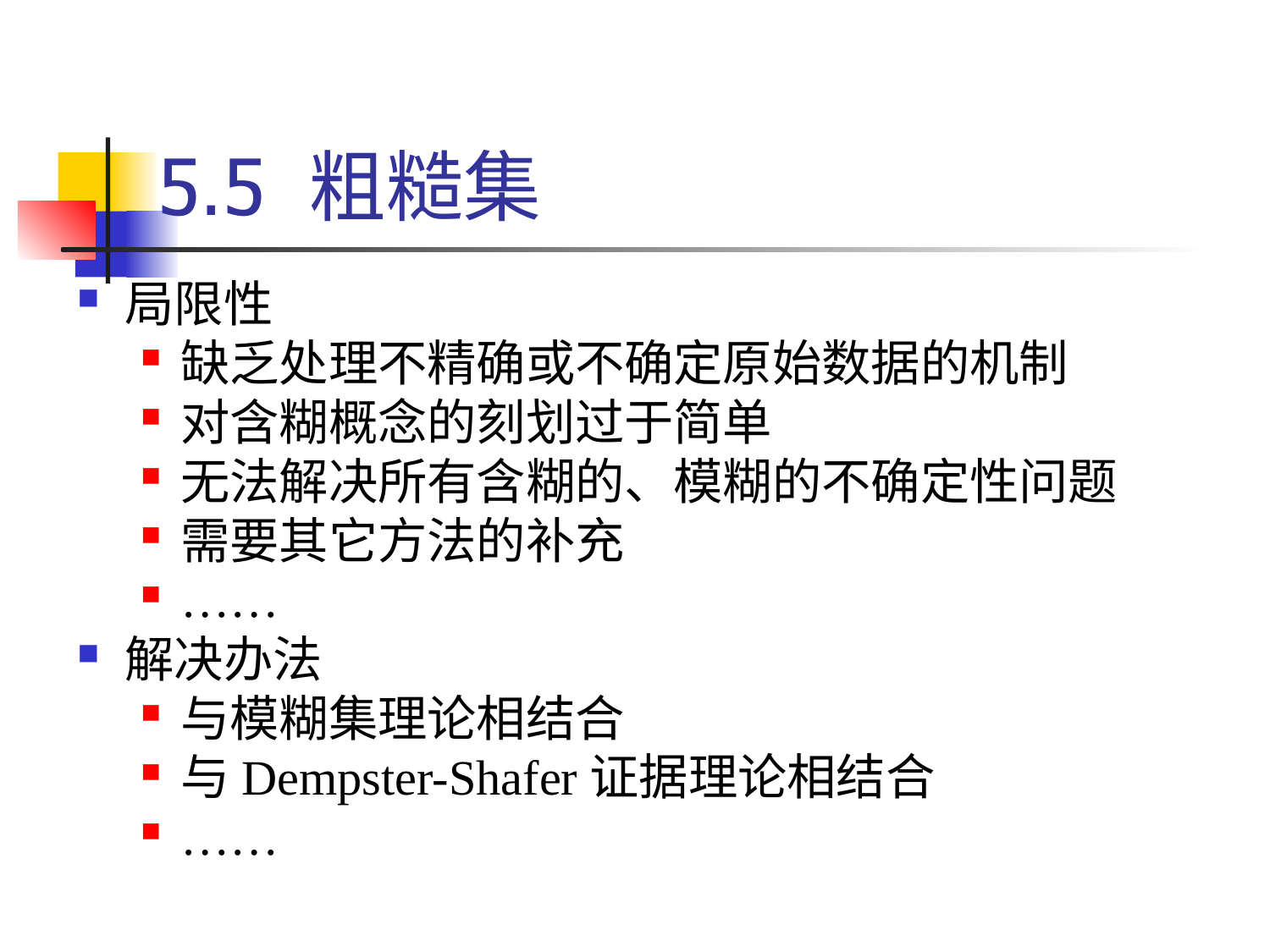

5.5 粗糙集
局限性
缺乏处理不精确或不确定原始数据的机制
对含糊概念的刻划过于简单
无法解决所有含糊的、模糊的不确定性问题
需要其它方法的补充
……
解决办法
与模糊集理论相结合
与Dempster-Shafer证据理论相结合
……